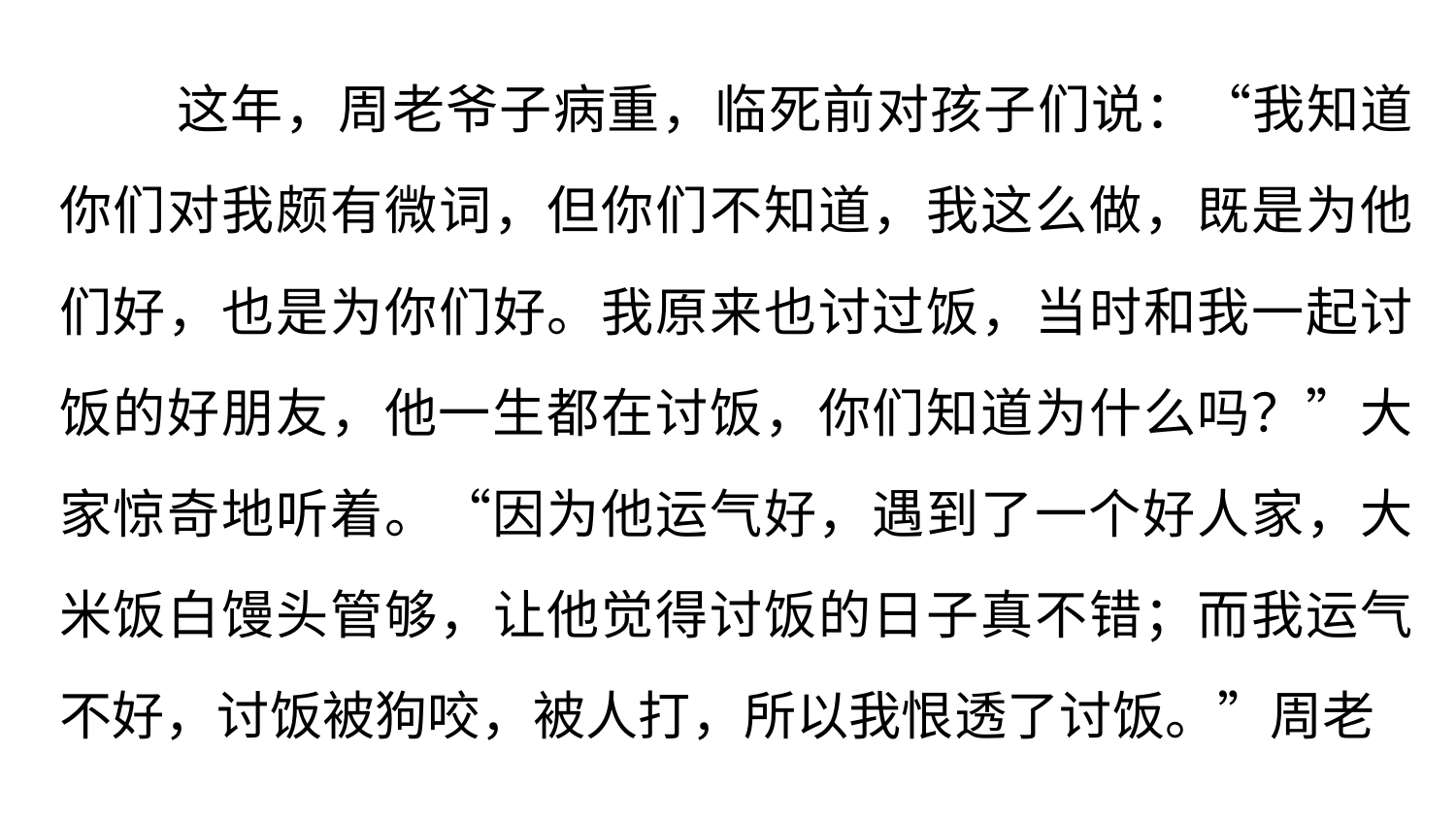

这年，周老爷子病重，临死前对孩子们说：“我知道你们对我颇有微词，但你们不知道，我这么做，既是为他们好，也是为你们好。我原来也讨过饭，当时和我一起讨饭的好朋友，他一生都在讨饭，你们知道为什么吗？”大家惊奇地听着。“因为他运气好，遇到了一个好人家，大米饭白馒头管够，让他觉得讨饭的日子真不错；而我运气不好，讨饭被狗咬，被人打，所以我恨透了讨饭。”周老